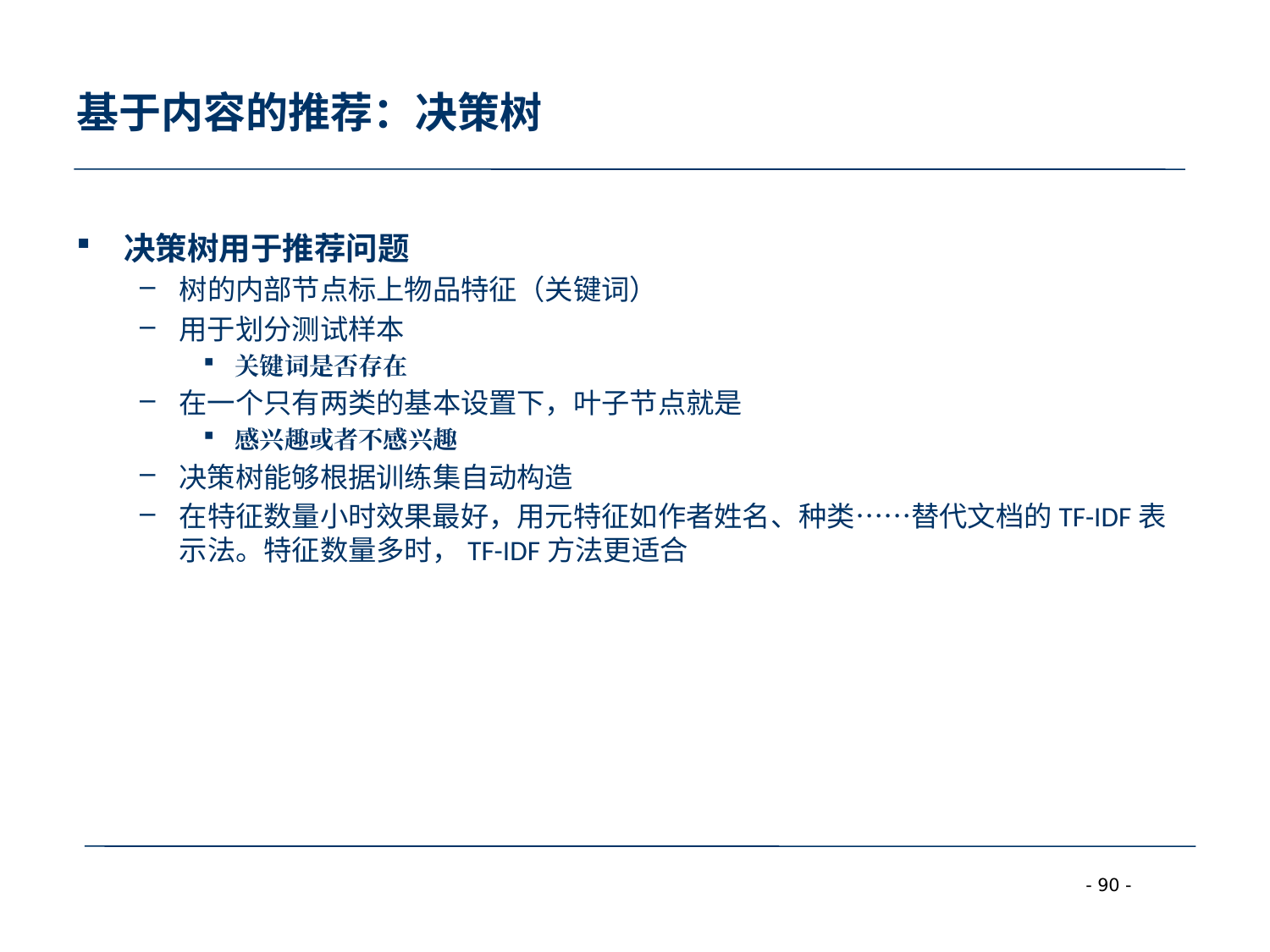

# 基于内容的推荐：决策树
决策树用于推荐问题
树的内部节点标上物品特征（关键词）
用于划分测试样本
关键词是否存在
在一个只有两类的基本设置下，叶子节点就是
感兴趣或者不感兴趣
决策树能够根据训练集自动构造
在特征数量小时效果最好，用元特征如作者姓名、种类……替代文档的TF-IDF表示法。特征数量多时，TF-IDF方法更适合